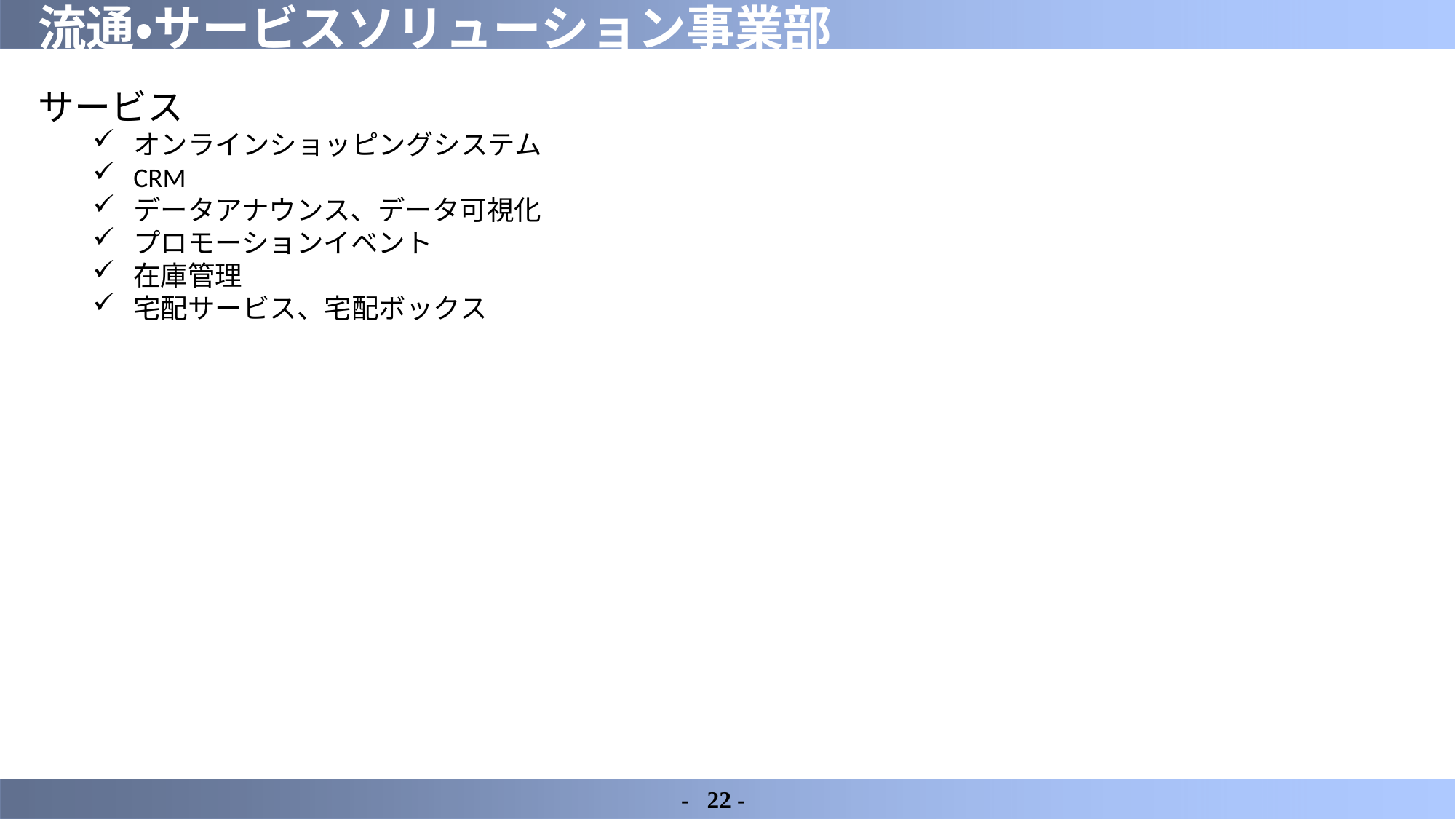

# 流通・サービスソリューション事業部
サービス
オンラインショッピングシステム
CRM
データアナウンス、データ可視化
プロモーションイベント
在庫管理
宅配サービス、宅配ボックス
-	22 -